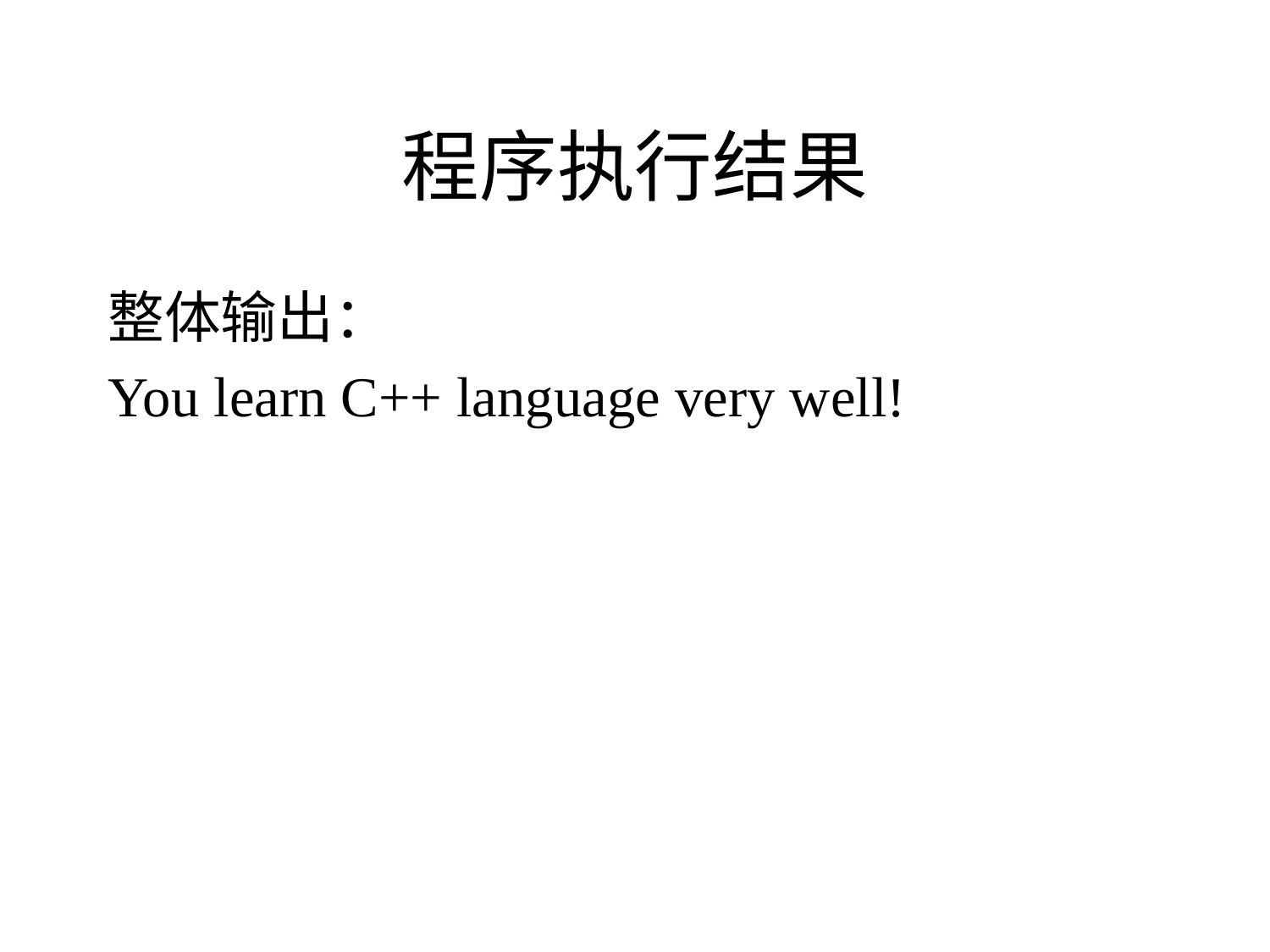

# 程序执行结果
整体输出：
You learn C++ language very well!